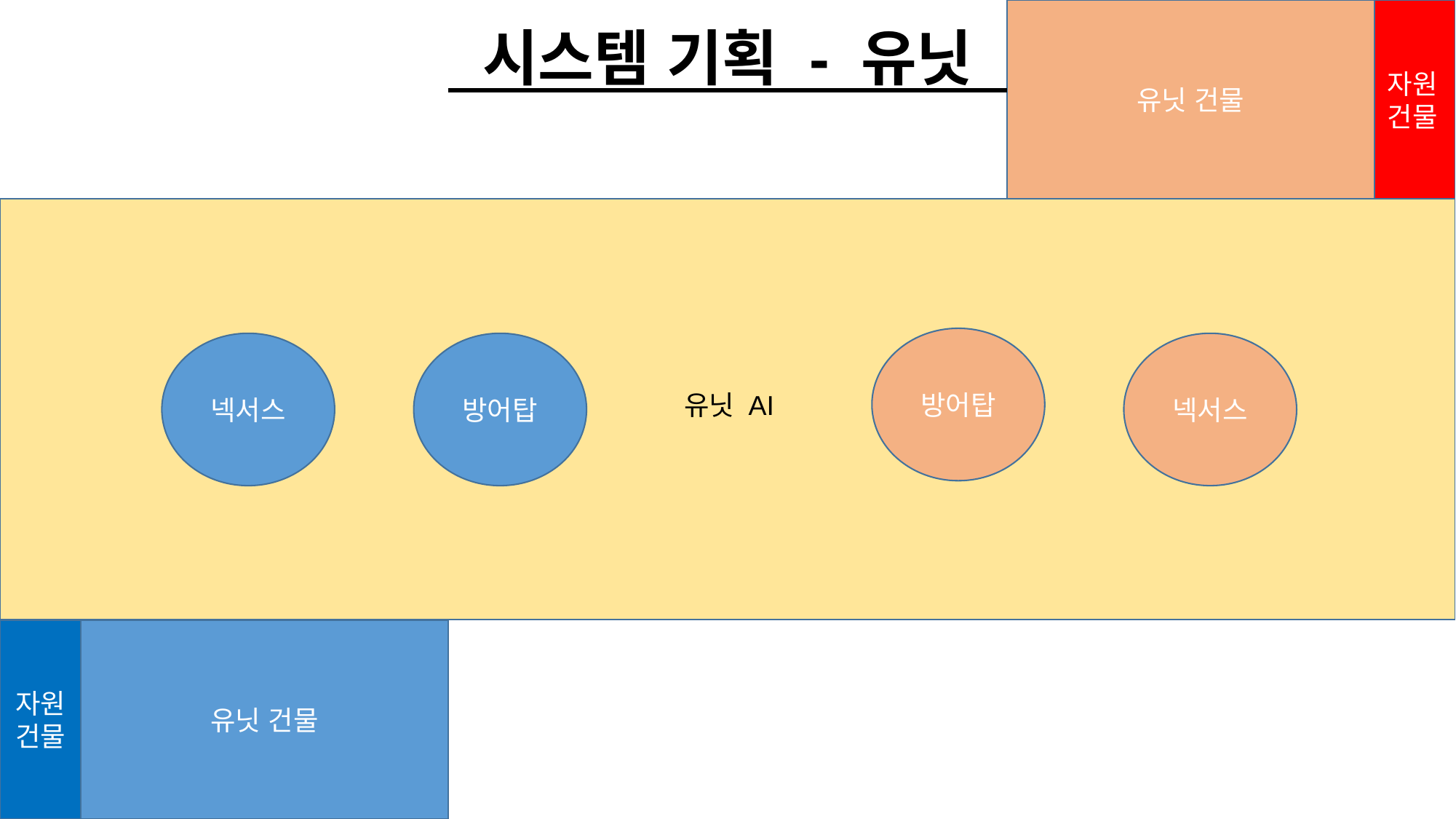

유닛 건물
자원건물
시스템 기획 - 유닛

방어탑
넥서스
방어탑
넥서스
유닛 AI
유닛 건물
자원건물